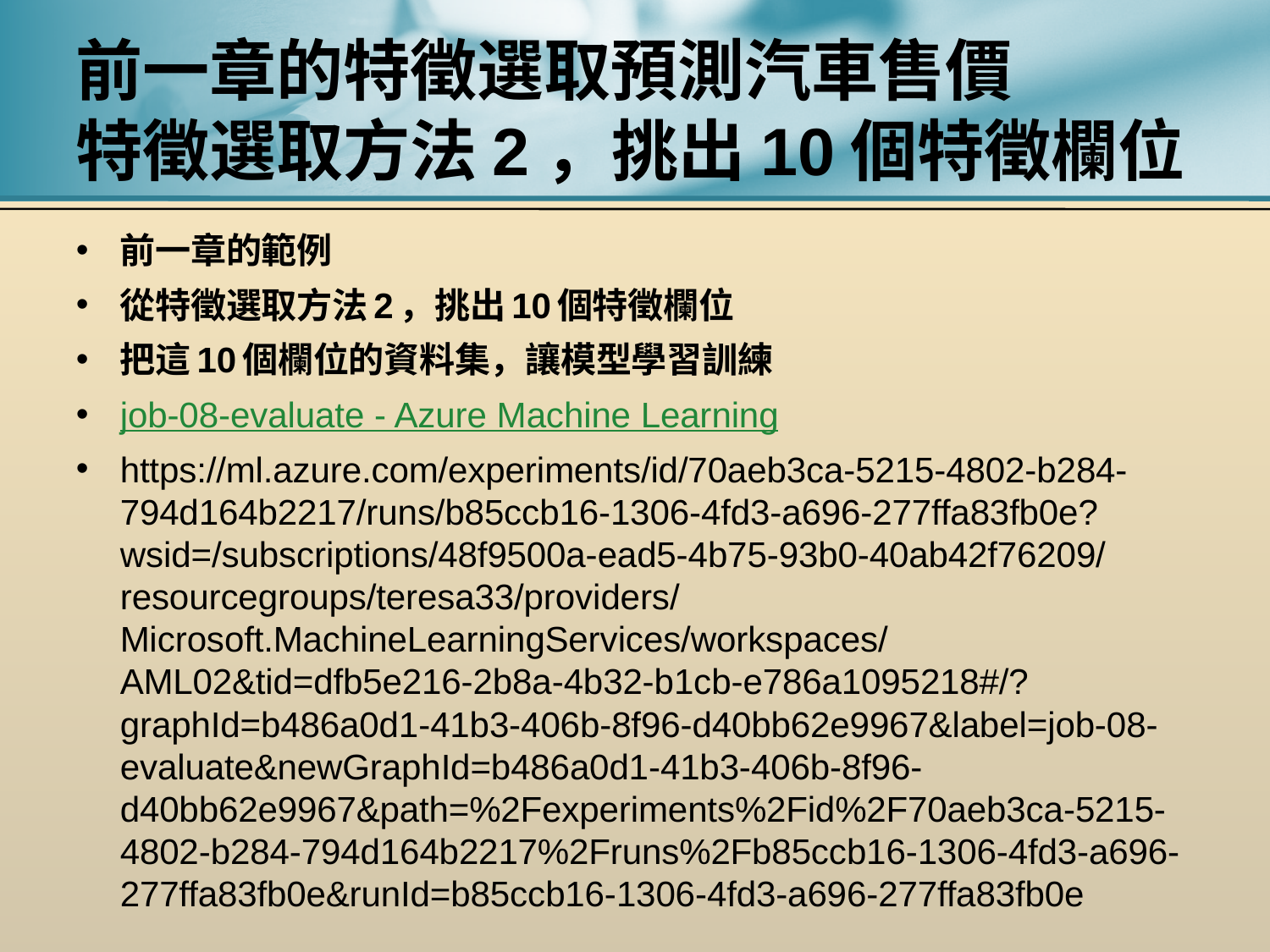

# 前一章的特徵選取預測汽車售價 特徵選取方法2，挑出10個特徵欄位
前一章的範例
從特徵選取方法2，挑出10個特徵欄位
把這10個欄位的資料集，讓模型學習訓練
job-08-evaluate - Azure Machine Learning
https://ml.azure.com/experiments/id/70aeb3ca-5215-4802-b284-794d164b2217/runs/b85ccb16-1306-4fd3-a696-277ffa83fb0e?wsid=/subscriptions/48f9500a-ead5-4b75-93b0-40ab42f76209/resourcegroups/teresa33/providers/Microsoft.MachineLearningServices/workspaces/AML02&tid=dfb5e216-2b8a-4b32-b1cb-e786a1095218#/?graphId=b486a0d1-41b3-406b-8f96-d40bb62e9967&label=job-08-evaluate&newGraphId=b486a0d1-41b3-406b-8f96-d40bb62e9967&path=%2Fexperiments%2Fid%2F70aeb3ca-5215-4802-b284-794d164b2217%2Fruns%2Fb85ccb16-1306-4fd3-a696-277ffa83fb0e&runId=b85ccb16-1306-4fd3-a696-277ffa83fb0e